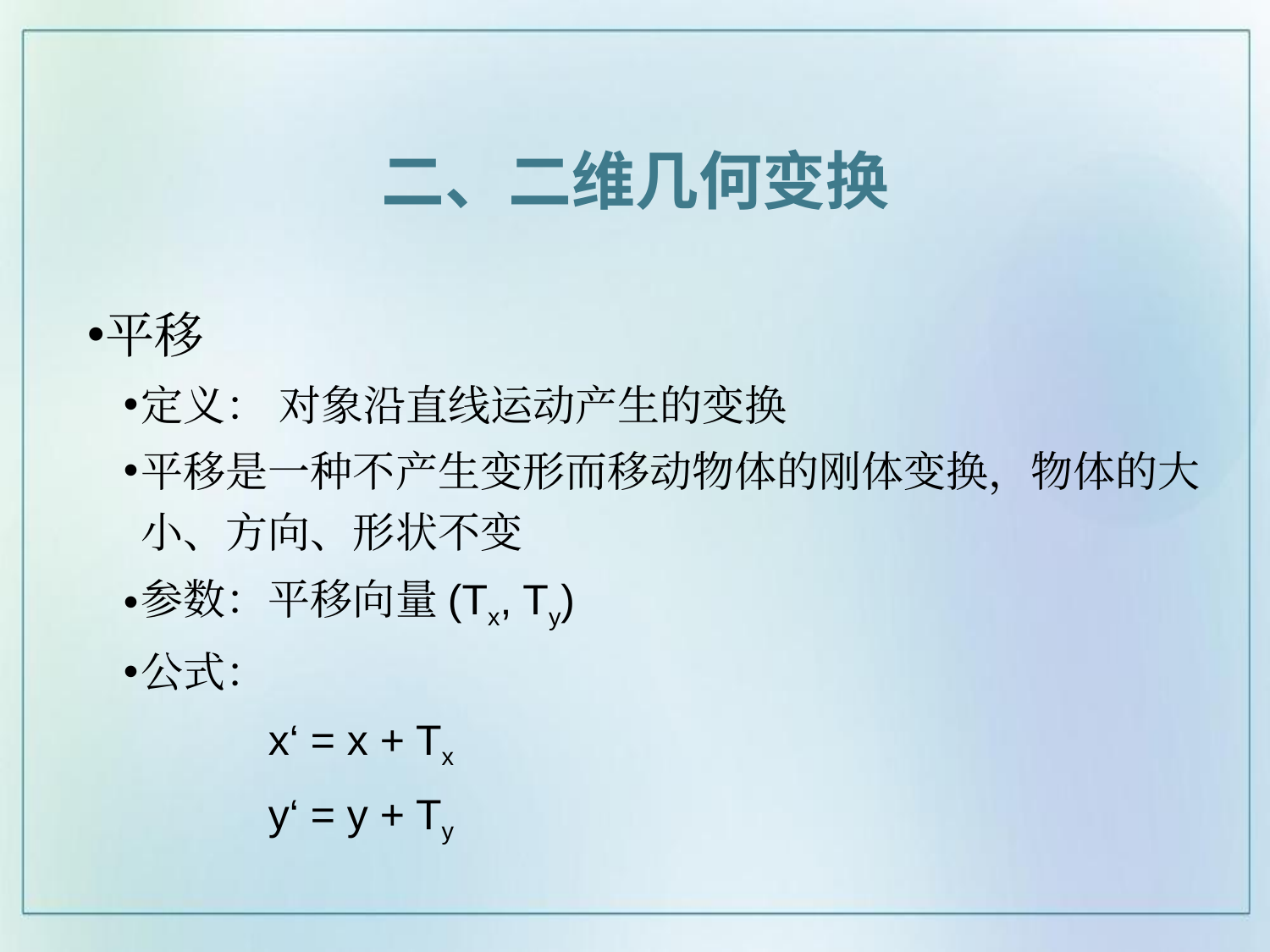

二、二维几何变换
平移
定义： 对象沿直线运动产生的变换
平移是一种不产生变形而移动物体的刚体变换，物体的大小、方向、形状不变
参数：平移向量(Tx, Ty)
公式：
		x‘ = x + Tx
		y‘ = y + Ty